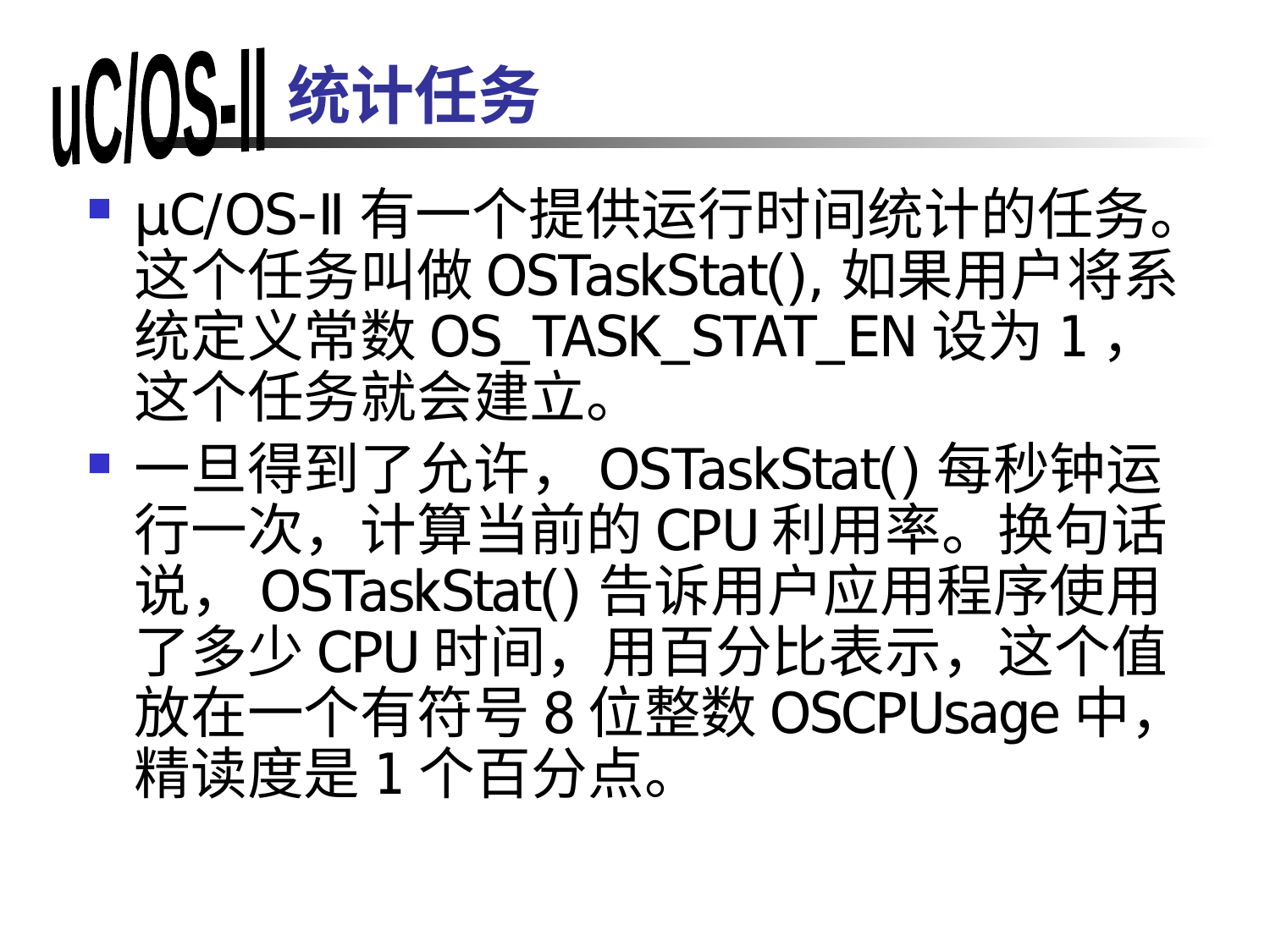

# 统计任务
μC/OS-Ⅱ有一个提供运行时间统计的任务。这个任务叫做OSTaskStat(),如果用户将系统定义常数OS_TASK_STAT_EN设为1，这个任务就会建立。
一旦得到了允许，OSTaskStat()每秒钟运行一次，计算当前的CPU利用率。换句话说，OSTaskStat()告诉用户应用程序使用了多少CPU时间，用百分比表示，这个值放在一个有符号8位整数OSCPUsage中，精读度是1个百分点。